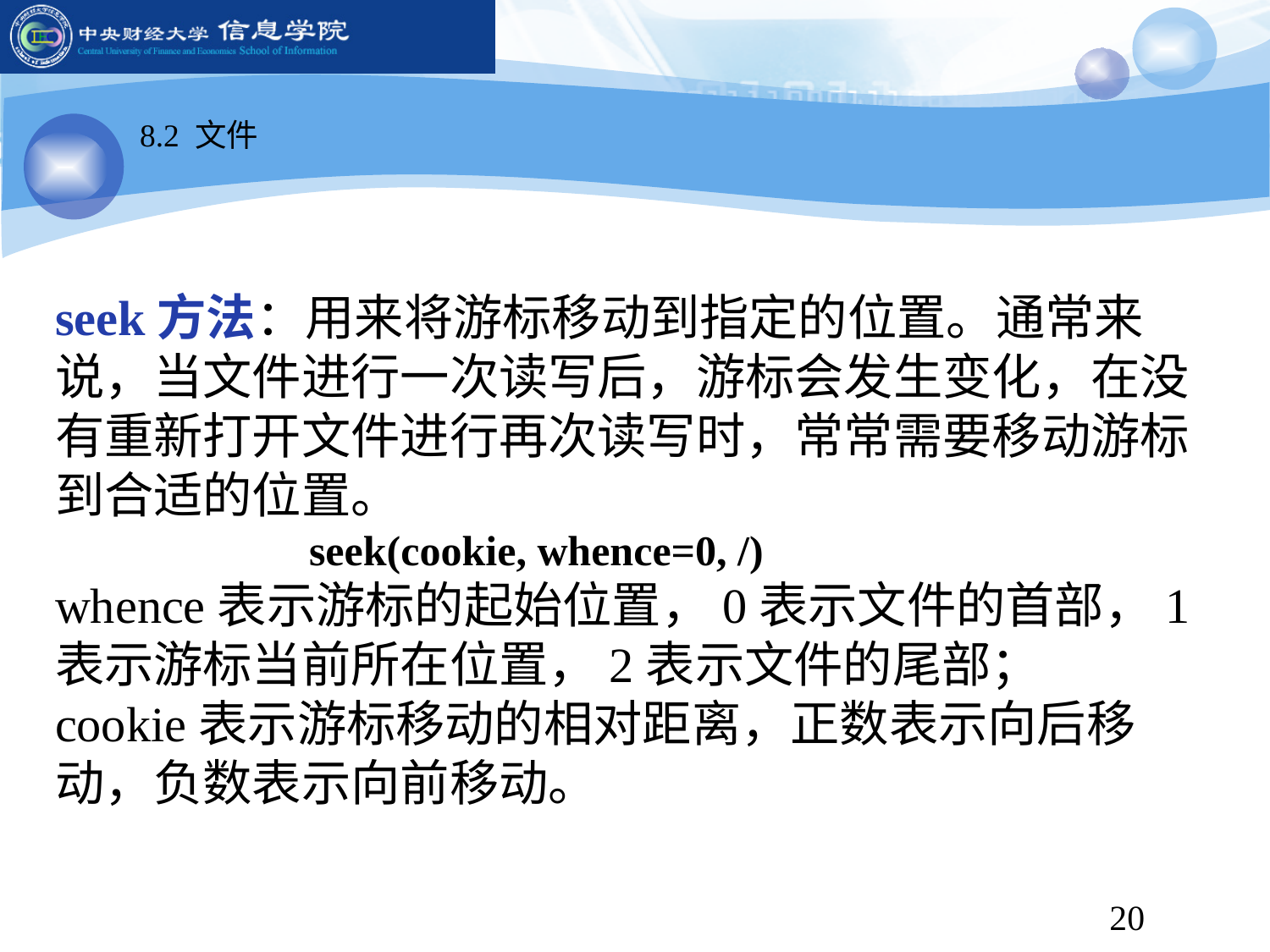

8.2 文件
seek方法：用来将游标移动到指定的位置。通常来说，当文件进行一次读写后，游标会发生变化，在没有重新打开文件进行再次读写时，常常需要移动游标到合适的位置。
		seek(cookie, whence=0, /)
whence表示游标的起始位置，0表示文件的首部，1表示游标当前所在位置，2表示文件的尾部；
cookie表示游标移动的相对距离，正数表示向后移动，负数表示向前移动。